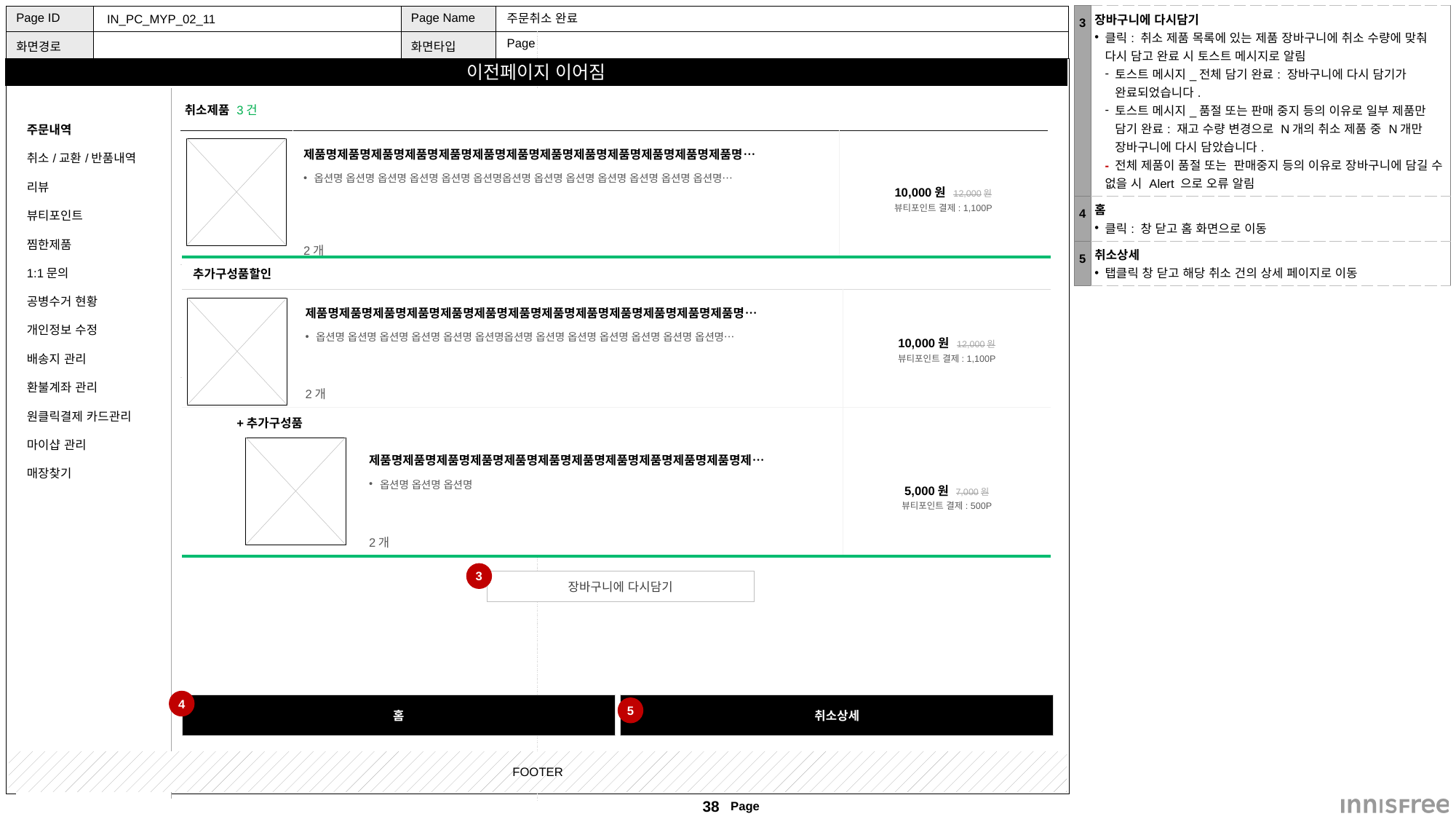

| 3 | 장바구니에 다시담기 클릭: 취소 제품 목록에 있는 제품 장바구니에 취소 수량에 맞춰 다시 담고 완료 시 토스트 메시지로 알림 토스트 메시지\_전체 담기 완료: 장바구니에 다시 담기가 완료되었습니다. 토스트 메시지\_품절 또는 판매 중지 등의 이유로 일부 제품만 담기 완료: 재고 수량 변경으로 N개의 취소 제품 중 N개만 장바구니에 다시 담았습니다. - 전체 제품이 품절 또는 판매중지 등의 이유로 장바구니에 담길 수 없을 시 Alert 으로 오류 알림 |
| --- | --- |
| 4 | 홈 클릭: 창 닫고 홈 화면으로 이동 |
| 5 | 취소상세 탭클릭 창 닫고 해당 취소 건의 상세 페이지로 이동 |
 IN_PC_MYP_02_11
# 주문취소 완료
Page
| 주문내역 |
| --- |
| 취소/교환/반품내역 |
| 리뷰 |
| 뷰티포인트 |
| 찜한제품 |
| 1:1문의 |
| 공병수거 현황 |
| 개인정보 수정 |
| 배송지 관리 |
| 환불계좌 관리 |
| 원클릭결제 카드관리 |
| 마이샵 관리 |
| 매장찾기 |
|  |
| 취소제품 3건 |  |  |
| --- | --- | --- |
|  | 제품명제품명제품명제품명제품명제품명제품명제품명제품명제품명제품명제품명제품명… 옵션명 옵션명 옵션명 옵션명 옵션명 옵션명옵션명 옵션명 옵션명 옵션명 옵션명 옵션명 옵션명… | 10,000원 12,000원 뷰티포인트 결제: 1,100P |
|  | 2개 |  |
|  |  |  |

| 추가구성품할인 |  |  |  |  |
| --- | --- | --- | --- | --- |
|  |  | 제품명제품명제품명제품명제품명제품명제품명제품명제품명제품명제품명제품명제품명… 옵션명 옵션명 옵션명 옵션명 옵션명 옵션명옵션명 옵션명 옵션명 옵션명 옵션명 옵션명 옵션명… |  | 10,000원 12,000원 뷰티포인트 결제: 1,100P |
|  |  | 2개 |  |  |
|  | +추가구성품 |  |  |  |
|  |  |  | 제품명제품명제품명제품명제품명제품명제품명제품명제품명제품명제품명제… 옵션명 옵션명 옵션명 | 5,000원 7,000원 뷰티포인트 결제: 500P |
|  |  |  | 2개 |  |

3
장바구니에 다시담기
4
홈
취소상세
5
FOOTER